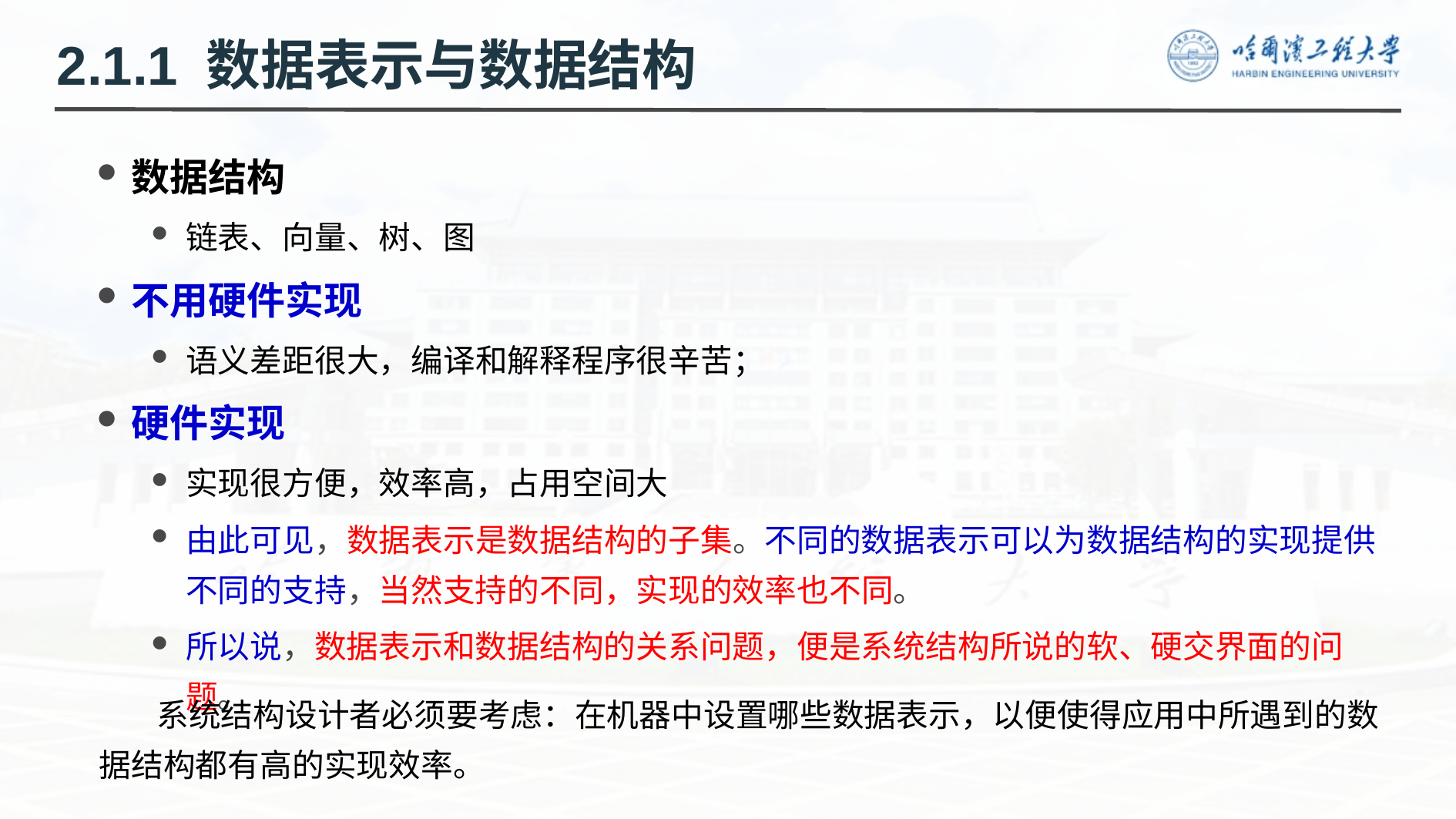

2.1.1 数据表示与数据结构
数据结构
链表、向量、树、图
不用硬件实现
语义差距很大，编译和解释程序很辛苦；
硬件实现
实现很方便，效率高，占用空间大
由此可见，数据表示是数据结构的子集。不同的数据表示可以为数据结构的实现提供不同的支持，当然支持的不同，实现的效率也不同。
所以说，数据表示和数据结构的关系问题，便是系统结构所说的软、硬交界面的问题。
       系统结构设计者必须要考虑：在机器中设置哪些数据表示，以便使得应用中所遇到的数据结构都有高的实现效率。